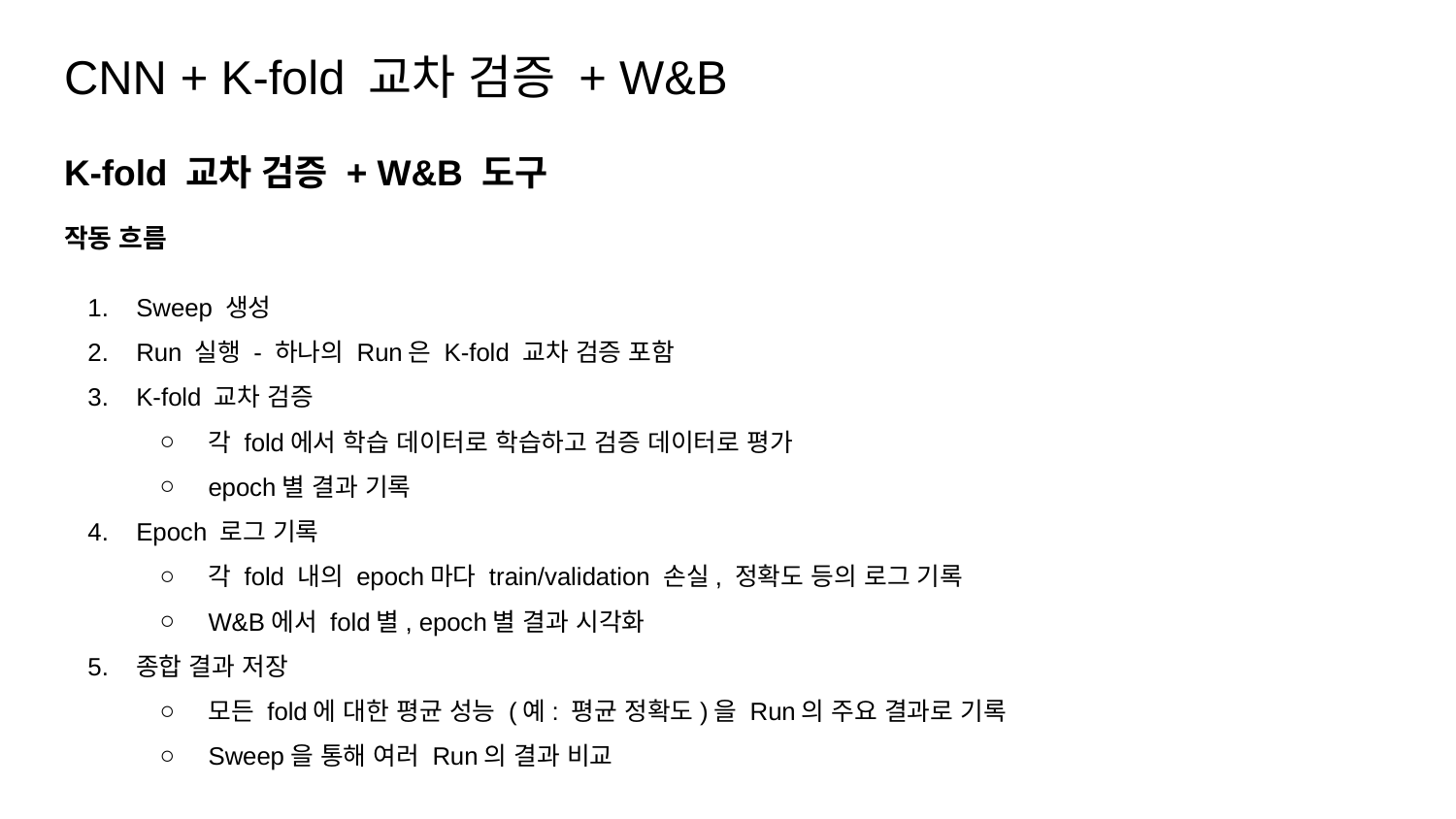

# CNN + K-fold 교차 검증 + W&B

K-fold 교차 검증 + W&B 도구
작동 흐름
Sweep 생성
Run 실행 - 하나의 Run은 K-fold 교차 검증 포함
K-fold 교차 검증
각 fold에서 학습 데이터로 학습하고 검증 데이터로 평가
epoch별 결과 기록
Epoch 로그 기록
각 fold 내의 epoch마다 train/validation 손실, 정확도 등의 로그 기록
W&B에서 fold별, epoch별 결과 시각화
종합 결과 저장
모든 fold에 대한 평균 성능 (예: 평균 정확도)을 Run의 주요 결과로 기록
Sweep을 통해 여러 Run의 결과 비교